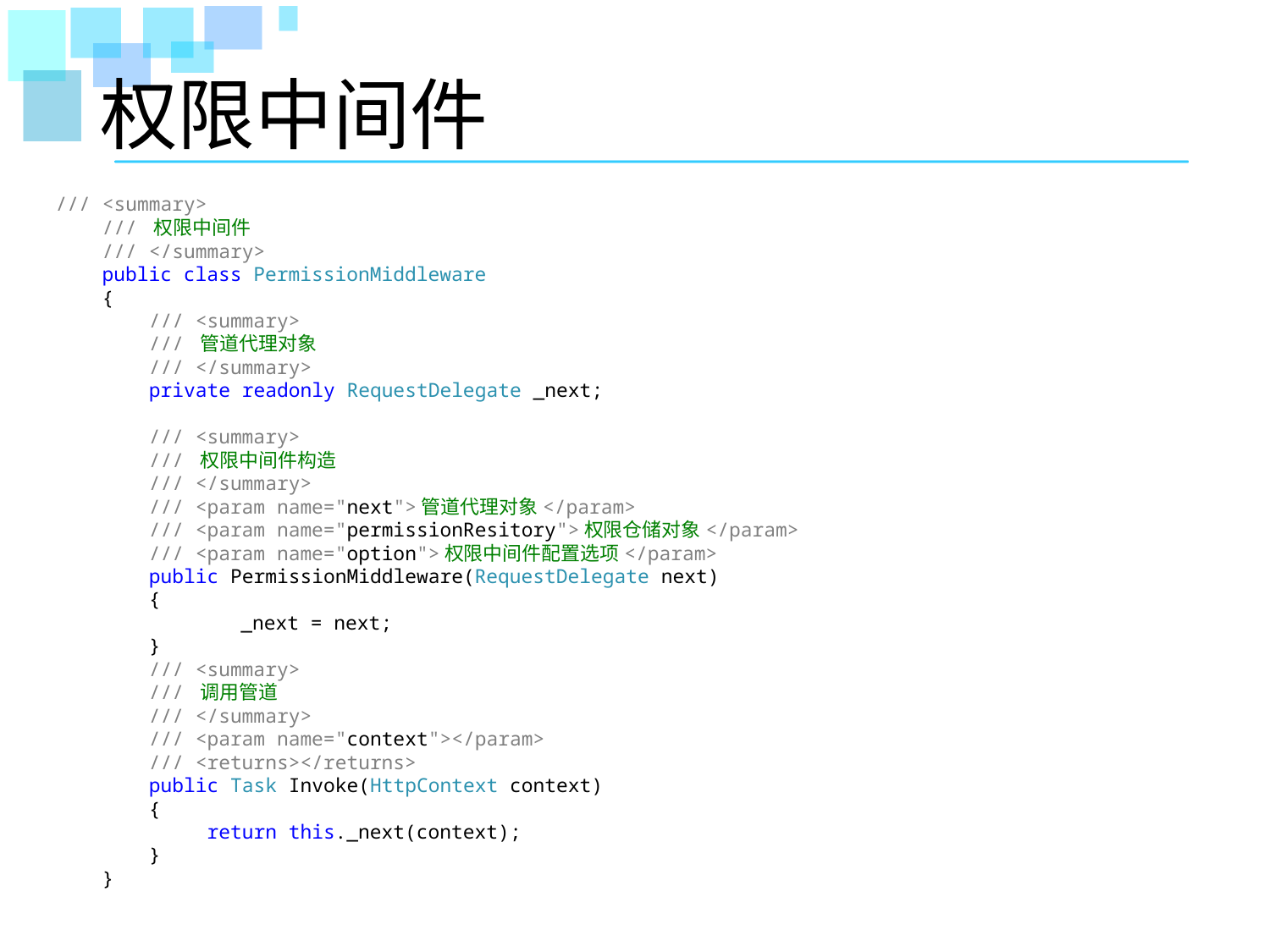

# 权限中间件
/// <summary>
    /// 权限中间件
    /// </summary>
    public class PermissionMiddleware
    {
        /// <summary>
        /// 管道代理对象
        /// </summary>
        private readonly RequestDelegate _next;

        /// <summary>
        /// 权限中间件构造
        /// </summary>
        /// <param name="next">管道代理对象</param>
        /// <param name="permissionResitory">权限仓储对象</param>
        /// <param name="option">权限中间件配置选项</param>
        public PermissionMiddleware(RequestDelegate next)
        {
	     _next = next;
        }
        /// <summary>
        /// 调用管道
        /// </summary>
        /// <param name="context"></param>
        /// <returns></returns>
        public Task Invoke(HttpContext context)
        {
             return this._next(context);
        }
    }